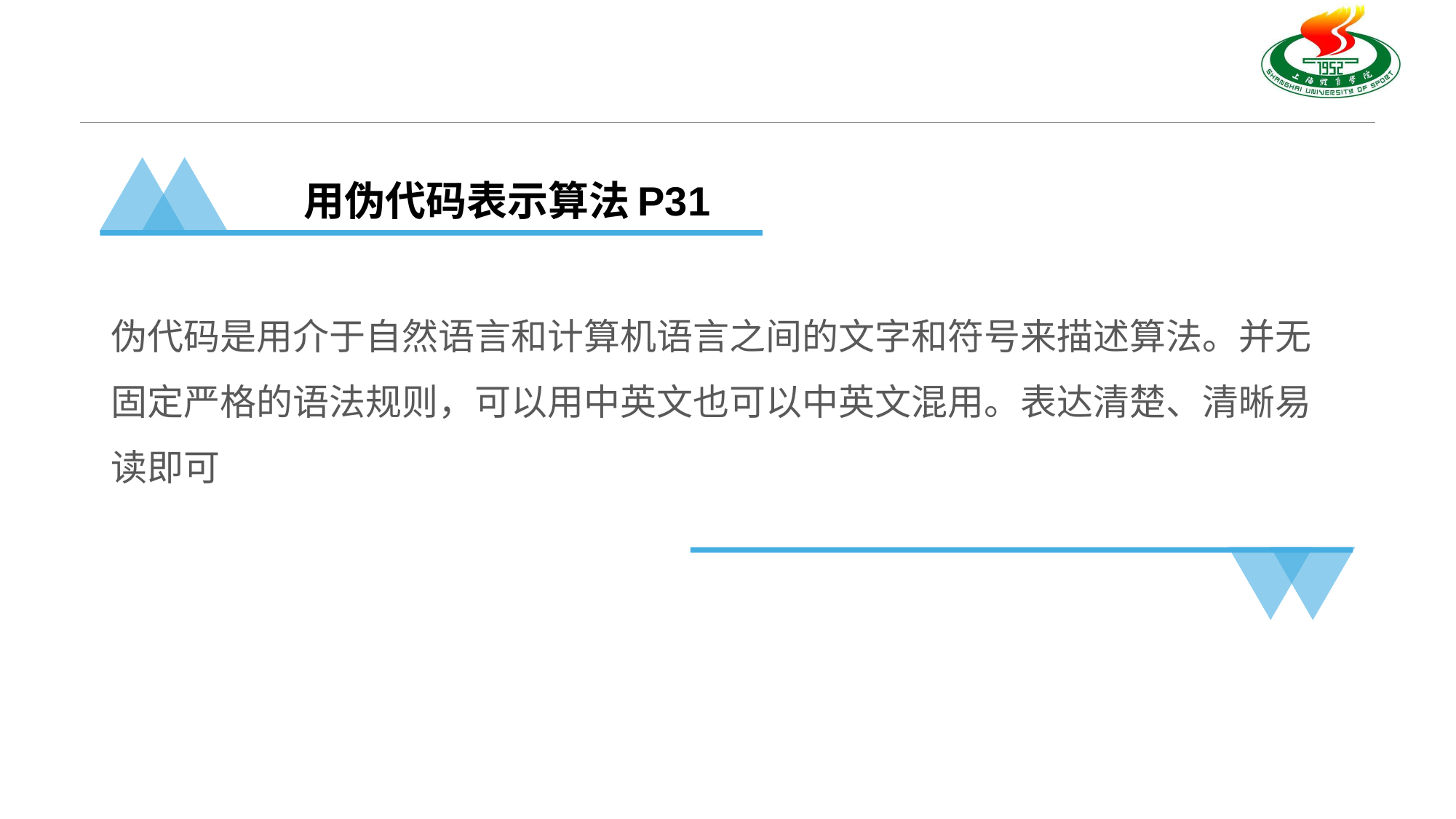

# 用伪代码表示算法P31

伪代码是用介于自然语言和计算机语言之间的文字和符号来描述算法。并无固定严格的语法规则，可以用中英文也可以中英文混用。表达清楚、清晰易读即可